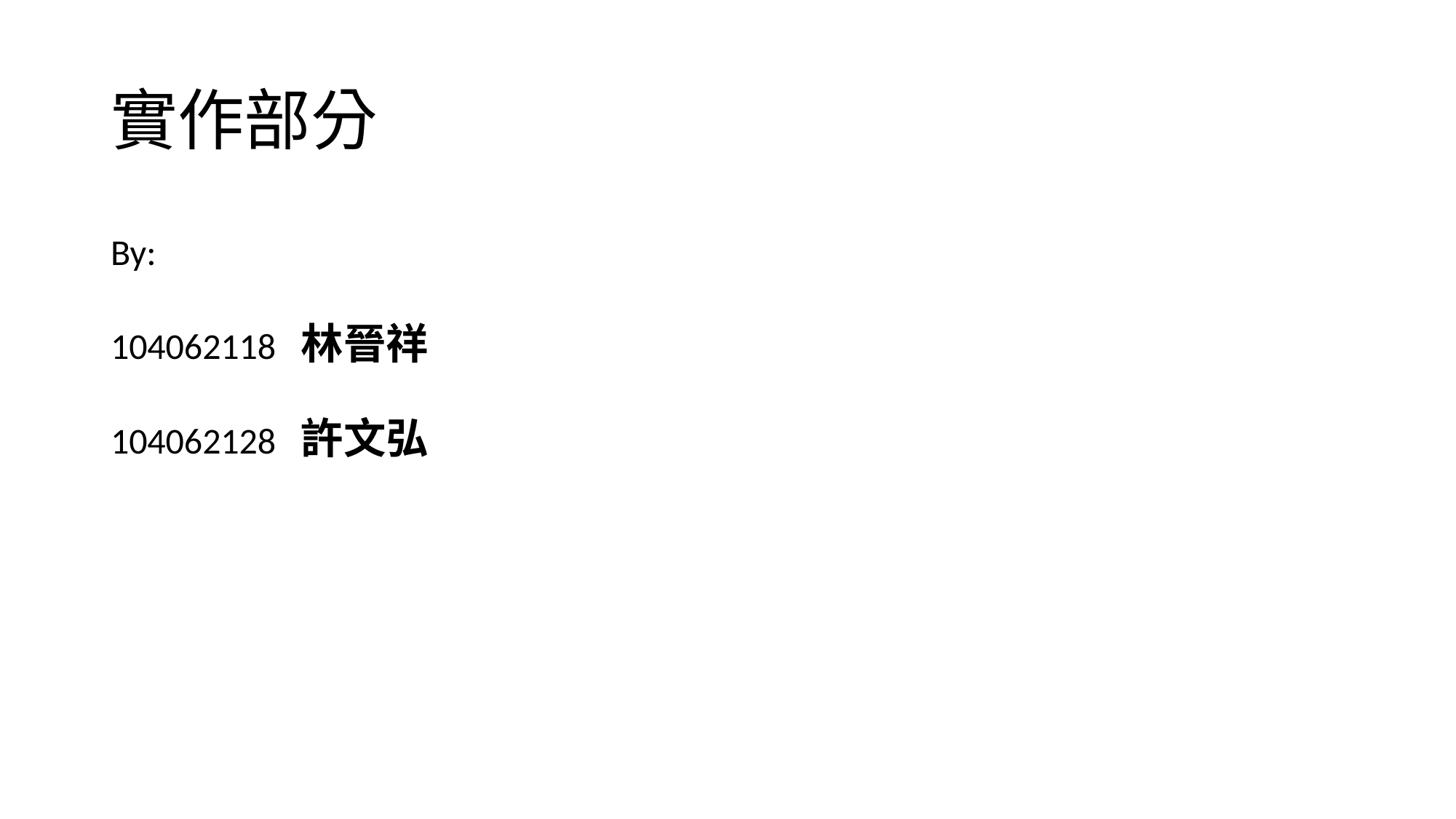

# 實作部分
By:
104062118  林晉祥

104062128  許文弘